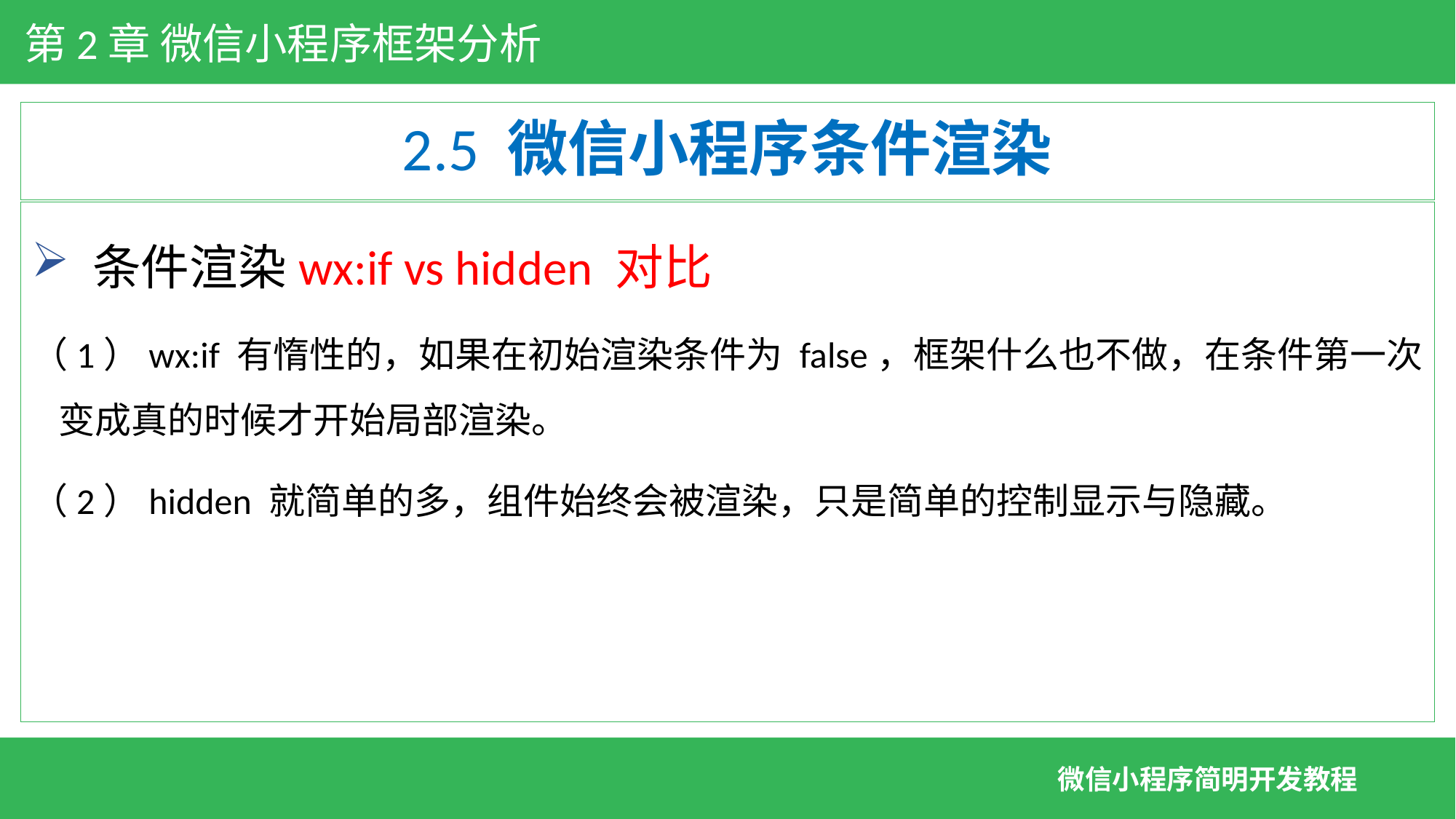

第2章 微信小程序框架分析

# 2.5 微信小程序条件渲染
 条件渲染wx:if vs hidden 对比
（1）wx:if 有惰性的，如果在初始渲染条件为 false，框架什么也不做，在条件第一次变成真的时候才开始局部渲染。
（2）hidden 就简单的多，组件始终会被渲染，只是简单的控制显示与隐藏。

微信小程序简明开发教程